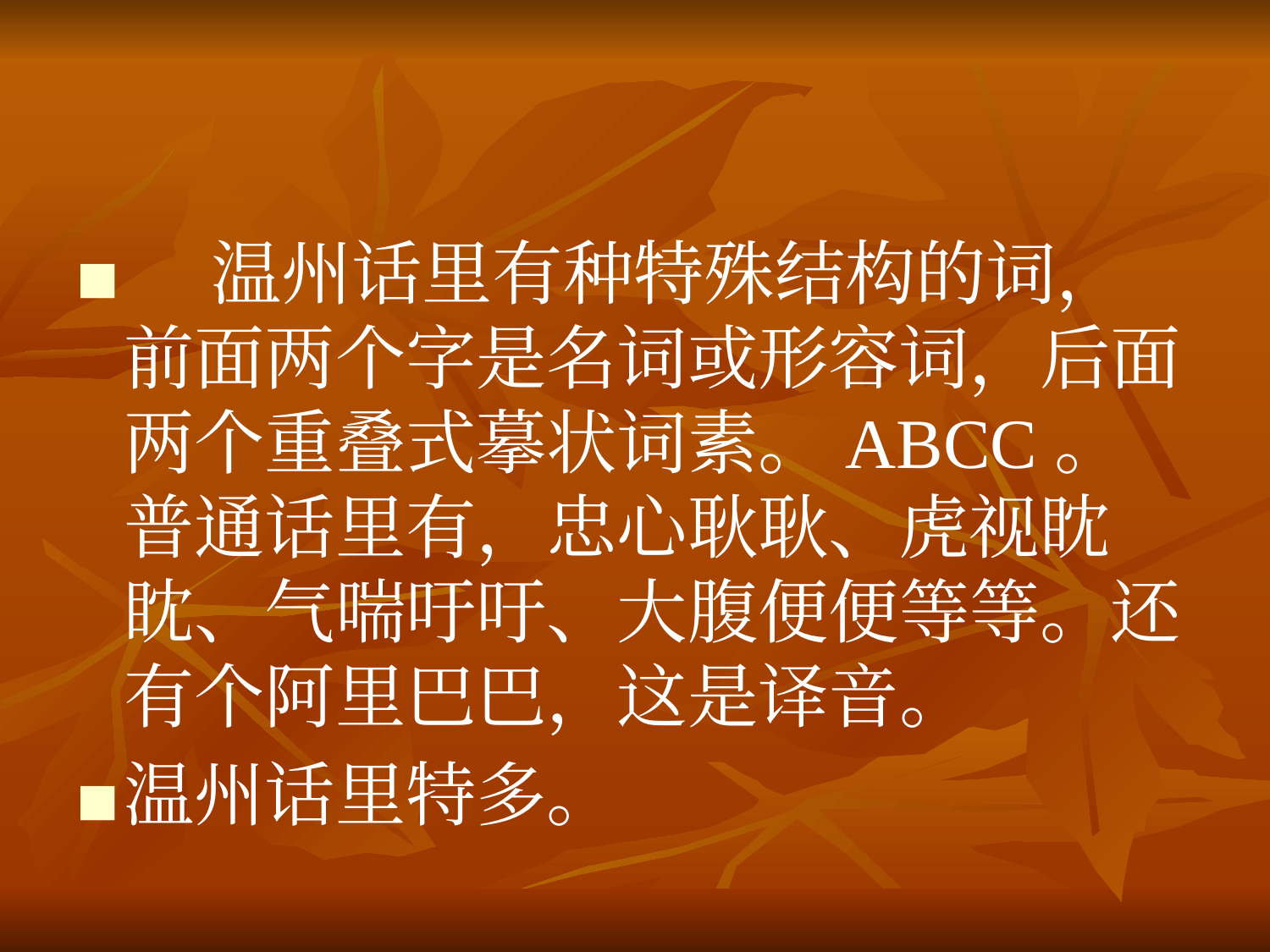

#
    温州话里有种特殊结构的词，前面两个字是名词或形容词，后面两个重叠式摹状词素。ABCC。普通话里有，忠心耿耿、虎视眈眈、气喘吁吁、大腹便便等等。还有个阿里巴巴，这是译音。
温州话里特多。